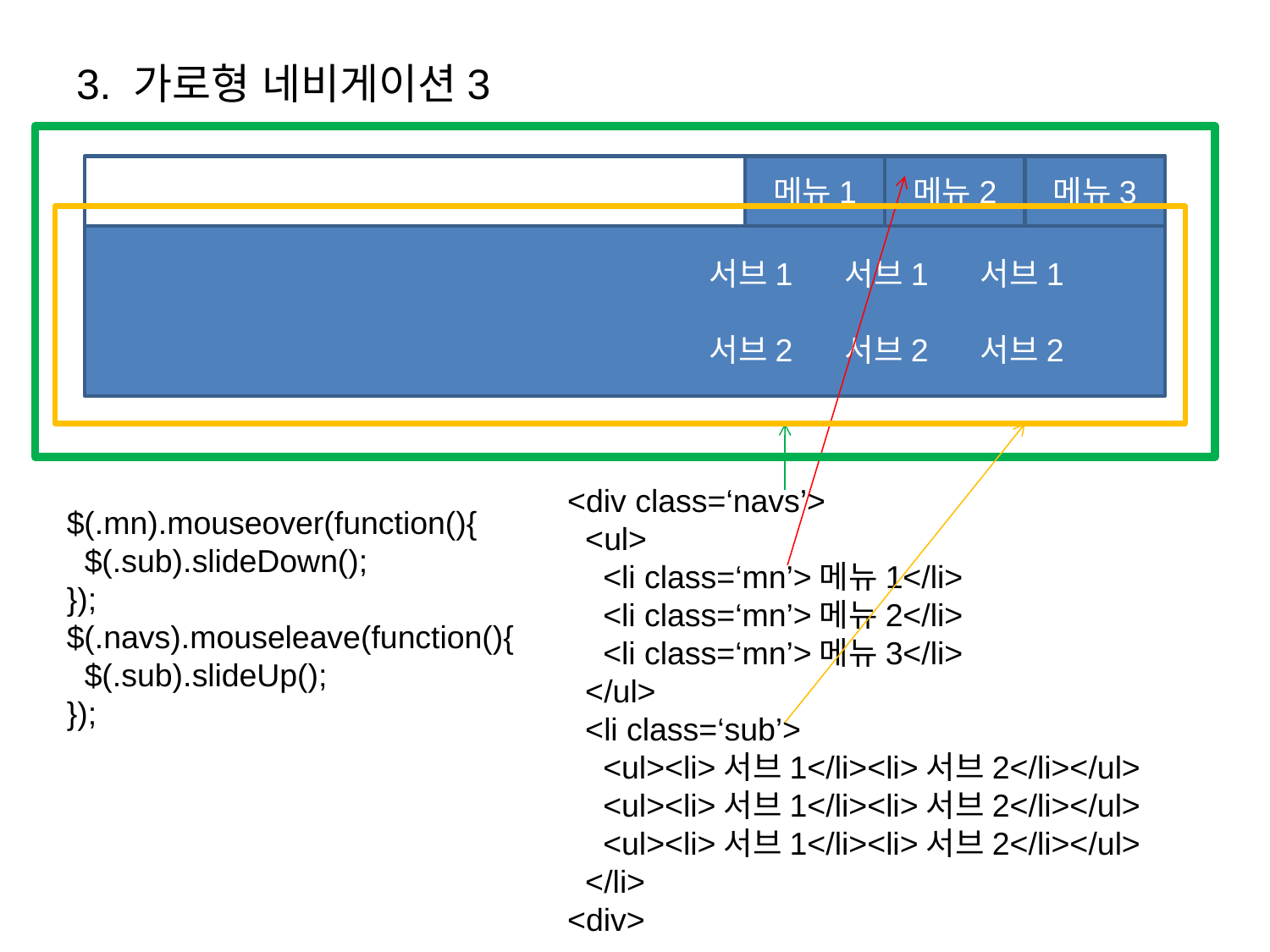

# 3. 가로형 네비게이션3

메뉴1
메뉴2
메뉴3

                                                          서브1     서브1     서브1

                                                          서브2     서브2     서브2
<div class=‘navs’>
  <ul>
    <li class=‘mn’>메뉴1</li>
    <li class=‘mn’>메뉴2</li>
    <li class=‘mn’>메뉴3</li>
  </ul>
  <li class=‘sub’>
    <ul><li>서브1</li><li>서브2</li></ul>
    <ul><li>서브1</li><li>서브2</li></ul>
    <ul><li>서브1</li><li>서브2</li></ul>
  </li>
<div>
$(.mn).mouseover(function(){
  $(.sub).slideDown();
});
$(.navs).mouseleave(function(){
  $(.sub).slideUp();
});